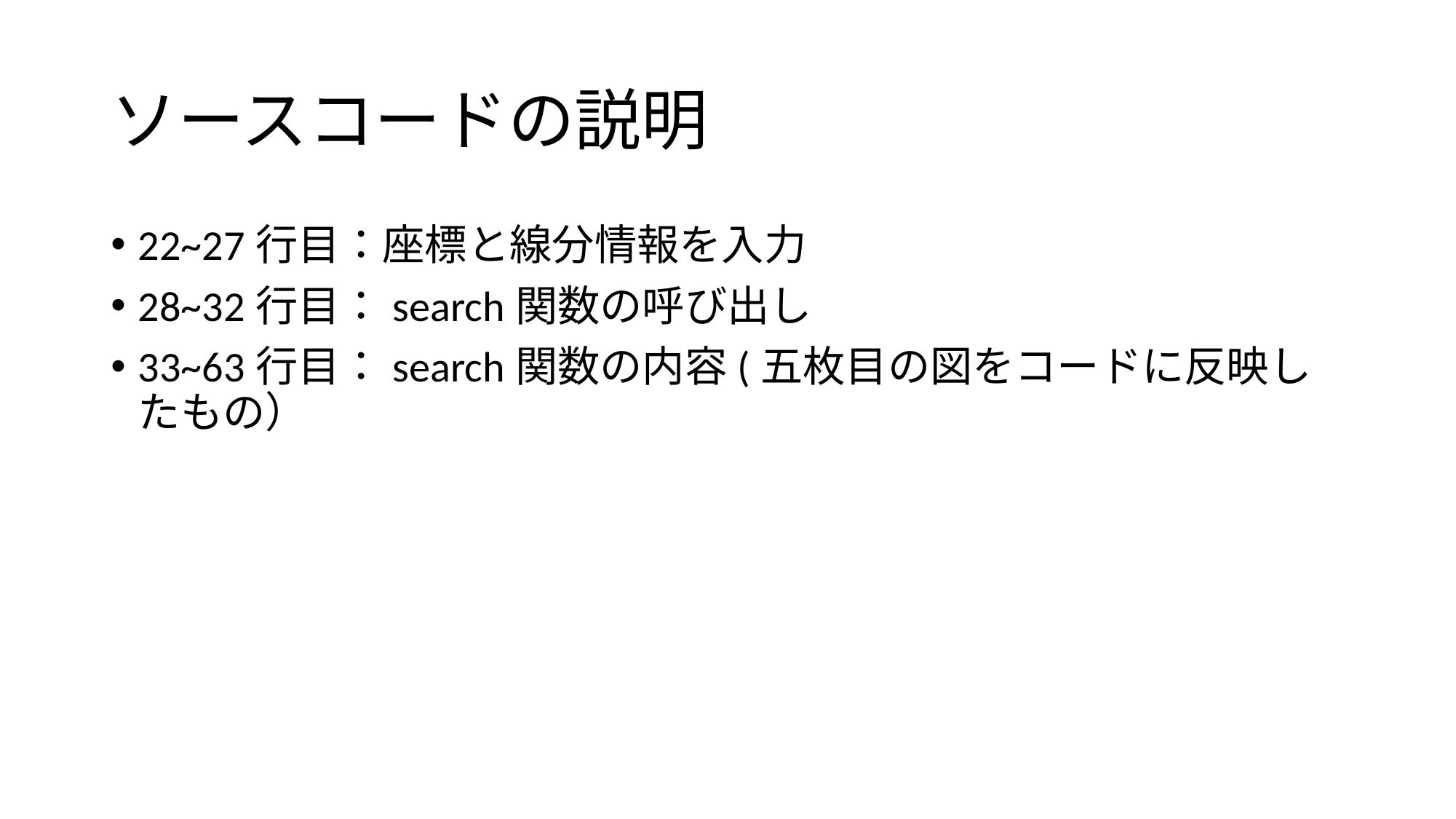

# ソースコードの説明
22~27行目：座標と線分情報を入力
28~32行目：search関数の呼び出し
33~63行目：search関数の内容(五枚目の図をコードに反映したもの）